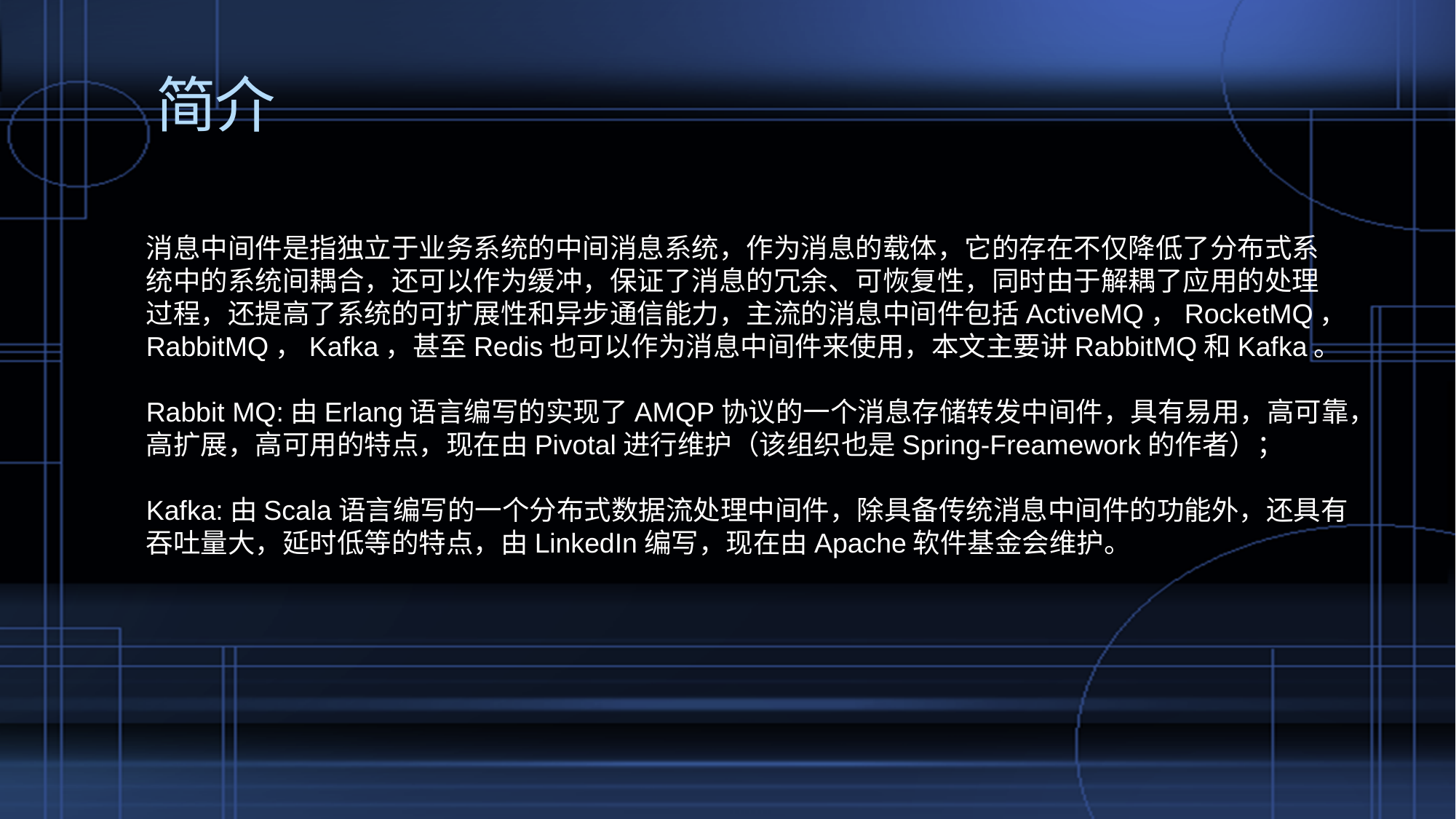

# 简介
消息中间件是指独立于业务系统的中间消息系统，作为消息的载体，它的存在不仅降低了分布式系
统中的系统间耦合，还可以作为缓冲，保证了消息的冗余、可恢复性，同时由于解耦了应用的处理
过程，还提高了系统的可扩展性和异步通信能力，主流的消息中间件包括ActiveMQ，RocketMQ，
RabbitMQ，Kafka，甚至Redis也可以作为消息中间件来使用，本文主要讲RabbitMQ和Kafka。

Rabbit MQ:由Erlang语言编写的实现了AMQP协议的一个消息存储转发中间件，具有易用，高可靠，
高扩展，高可用的特点，现在由Pivotal进行维护（该组织也是Spring-Freamework的作者）；

Kafka:由Scala语言编写的一个分布式数据流处理中间件，除具备传统消息中间件的功能外，还具有
吞吐量大，延时低等的特点，由LinkedIn编写，现在由Apache软件基金会维护。